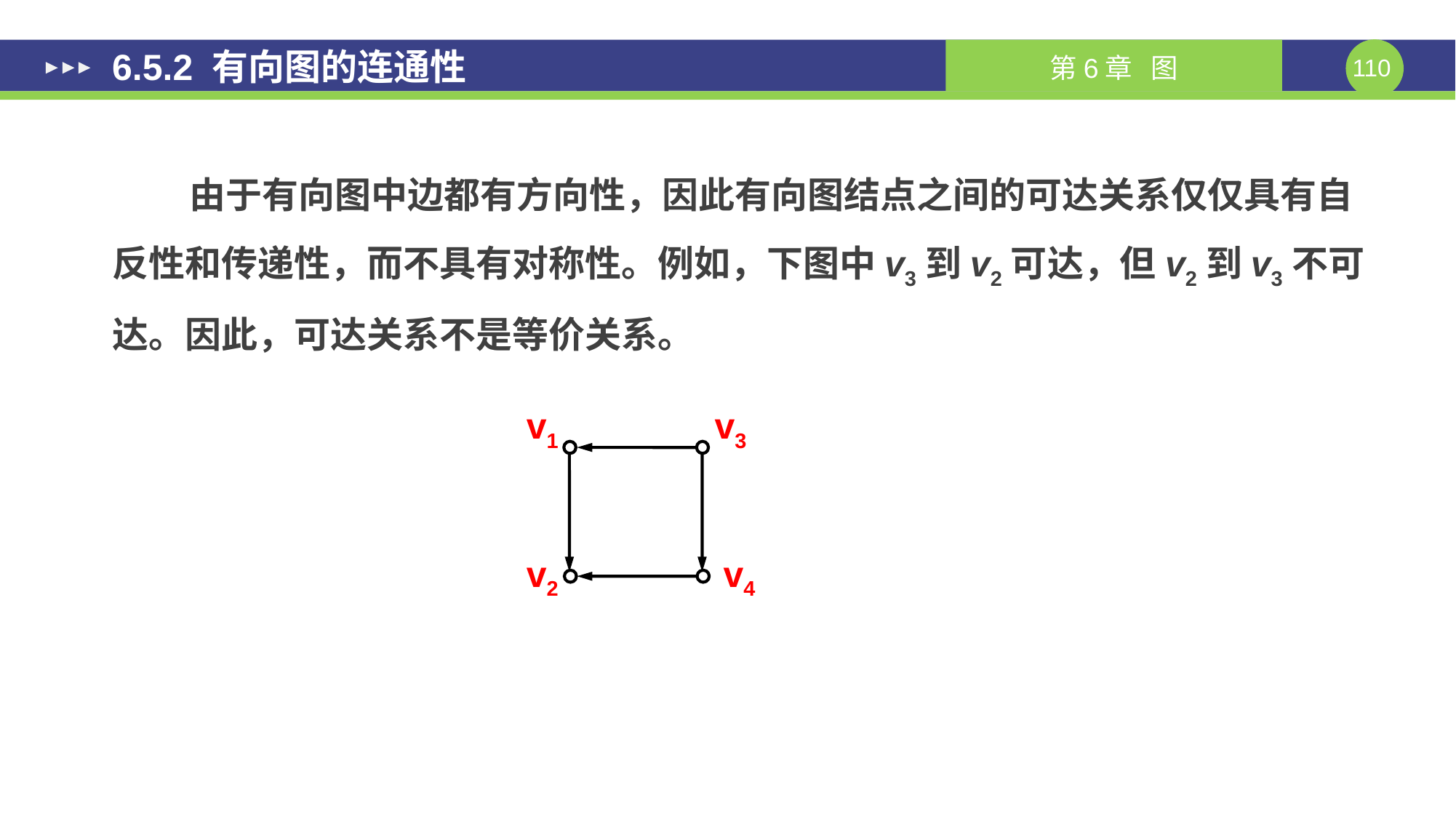

6.5.2 有向图的连通性
由于有向图中边都有方向性，因此有向图结点之间的可达关系仅仅具有自反性和传递性，而不具有对称性。例如，下图中v3到v2可达，但v2到v3不可达。因此，可达关系不是等价关系。
v1
v3

v2
v4